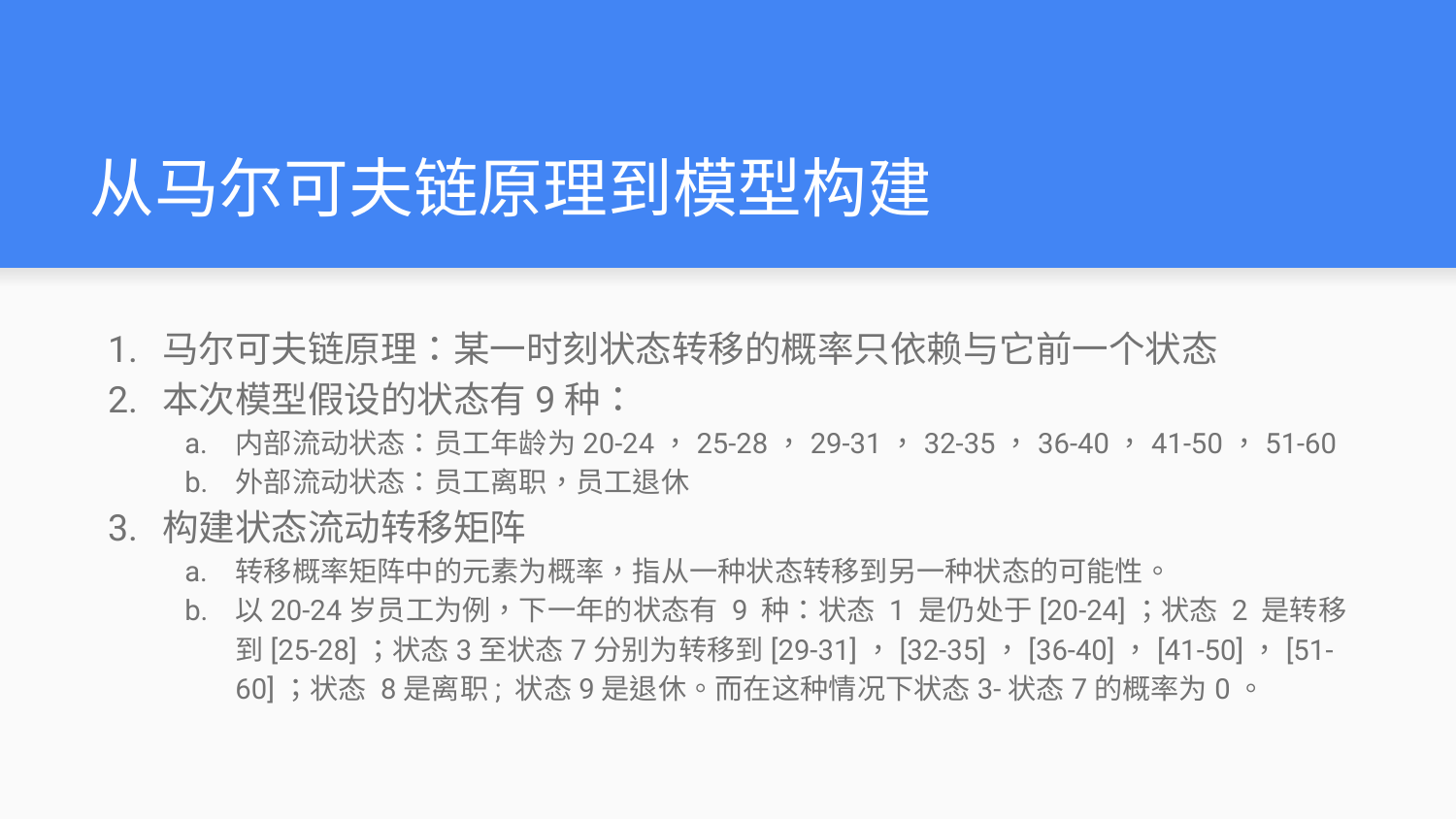

# 从马尔可夫链原理到模型构建
马尔可夫链原理：某一时刻状态转移的概率只依赖与它前一个状态
本次模型假设的状态有9种：
内部流动状态：员工年龄为20-24，25-28，29-31，32-35，36-40，41-50，51-60
外部流动状态：员工离职，员工退休
构建状态流动转移矩阵
转移概率矩阵中的元素为概率，指从一种状态转移到另一种状态的可能性。
以20-24岁员工为例，下一年的状态有 9 种：状态 1 是仍处于[20-24]；状态 2 是转移到[25-28]；状态3至状态7分别为转移到[29-31]，[32-35]，[36-40]，[41-50]，[51-60]；状态 8是离职; 状态9是退休。而在这种情况下状态3-状态7的概率为0。